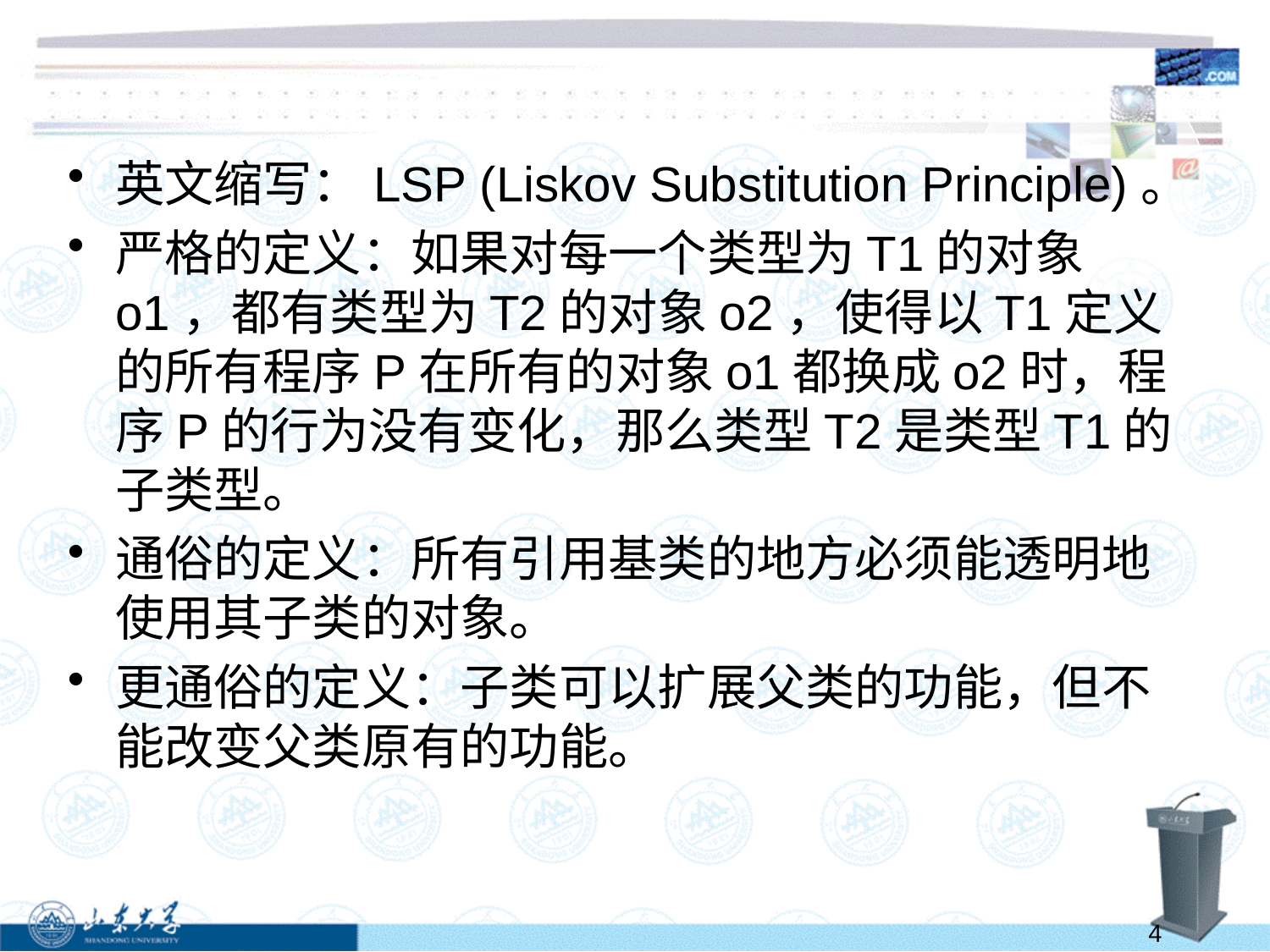

英文缩写：LSP (Liskov Substitution Principle)。
严格的定义：如果对每一个类型为T1的对象o1，都有类型为T2的对象o2，使得以T1定义的所有程序P在所有的对象o1都换成o2时，程序P的行为没有变化，那么类型T2是类型T1的子类型。
通俗的定义：所有引用基类的地方必须能透明地使用其子类的对象。
更通俗的定义：子类可以扩展父类的功能，但不能改变父类原有的功能。

4